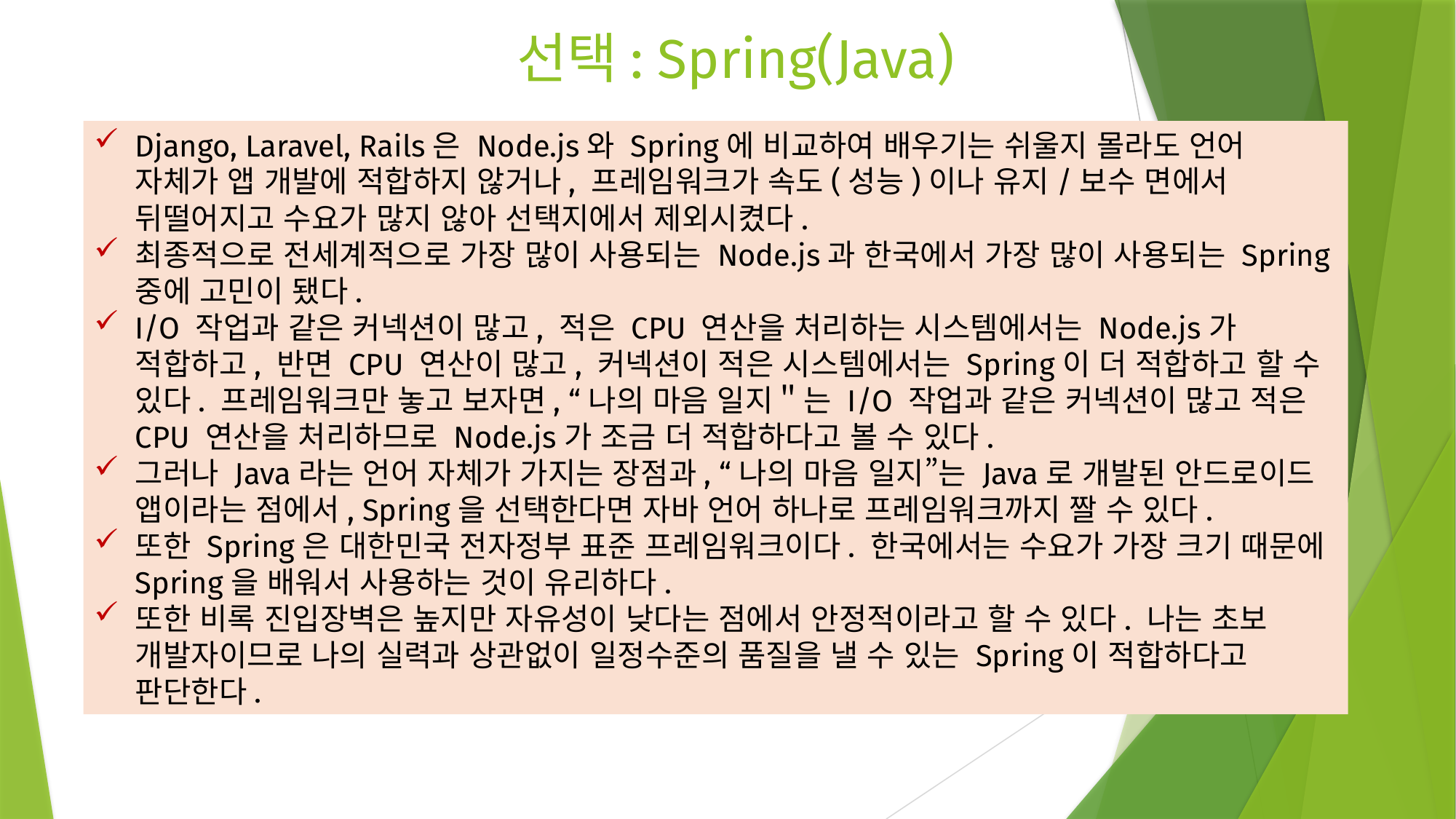

# 선택: Spring(Java)
Django, Laravel, Rails은 Node.js와 Spring에 비교하여 배우기는 쉬울지 몰라도 언어 자체가 앱 개발에 적합하지 않거나, 프레임워크가 속도(성능)이나 유지/보수 면에서 뒤떨어지고 수요가 많지 않아 선택지에서 제외시켰다.
최종적으로 전세계적으로 가장 많이 사용되는 Node.js과 한국에서 가장 많이 사용되는 Spring 중에 고민이 됐다.
I/O 작업과 같은 커넥션이 많고, 적은 CPU 연산을 처리하는 시스템에서는 Node.js가 적합하고, 반면 CPU 연산이 많고, 커넥션이 적은 시스템에서는 Spring이 더 적합하고 할 수 있다. 프레임워크만 놓고 보자면, “나의 마음 일지＂는 I/O 작업과 같은 커넥션이 많고 적은 CPU 연산을 처리하므로 Node.js가 조금 더 적합하다고 볼 수 있다.
그러나 Java라는 언어 자체가 가지는 장점과, “나의 마음 일지”는 Java로 개발된 안드로이드 앱이라는 점에서, Spring을 선택한다면 자바 언어 하나로 프레임워크까지 짤 수 있다.
또한 Spring은 대한민국 전자정부 표준 프레임워크이다. 한국에서는 수요가 가장 크기 때문에 Spring을 배워서 사용하는 것이 유리하다.
또한 비록 진입장벽은 높지만 자유성이 낮다는 점에서 안정적이라고 할 수 있다. 나는 초보 개발자이므로 나의 실력과 상관없이 일정수준의 품질을 낼 수 있는 Spring이 적합하다고 판단한다.